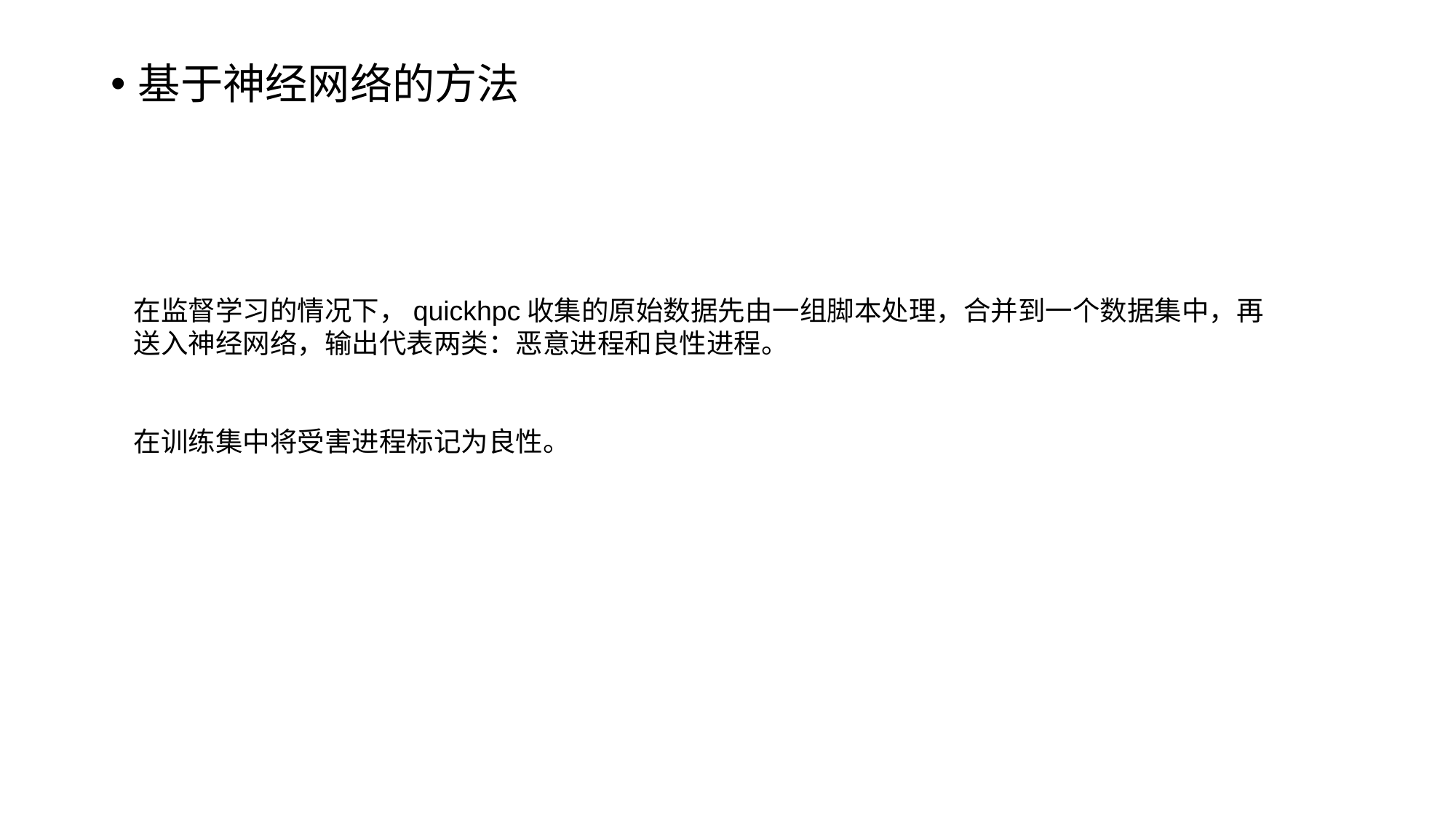

基于神经网络的方法
在监督学习的情况下，quickhpc收集的原始数据先由一组脚本处理，合并到一个数据集中，再送入神经网络，输出代表两类：恶意进程和良性进程。

在训练集中将受害进程标记为良性。